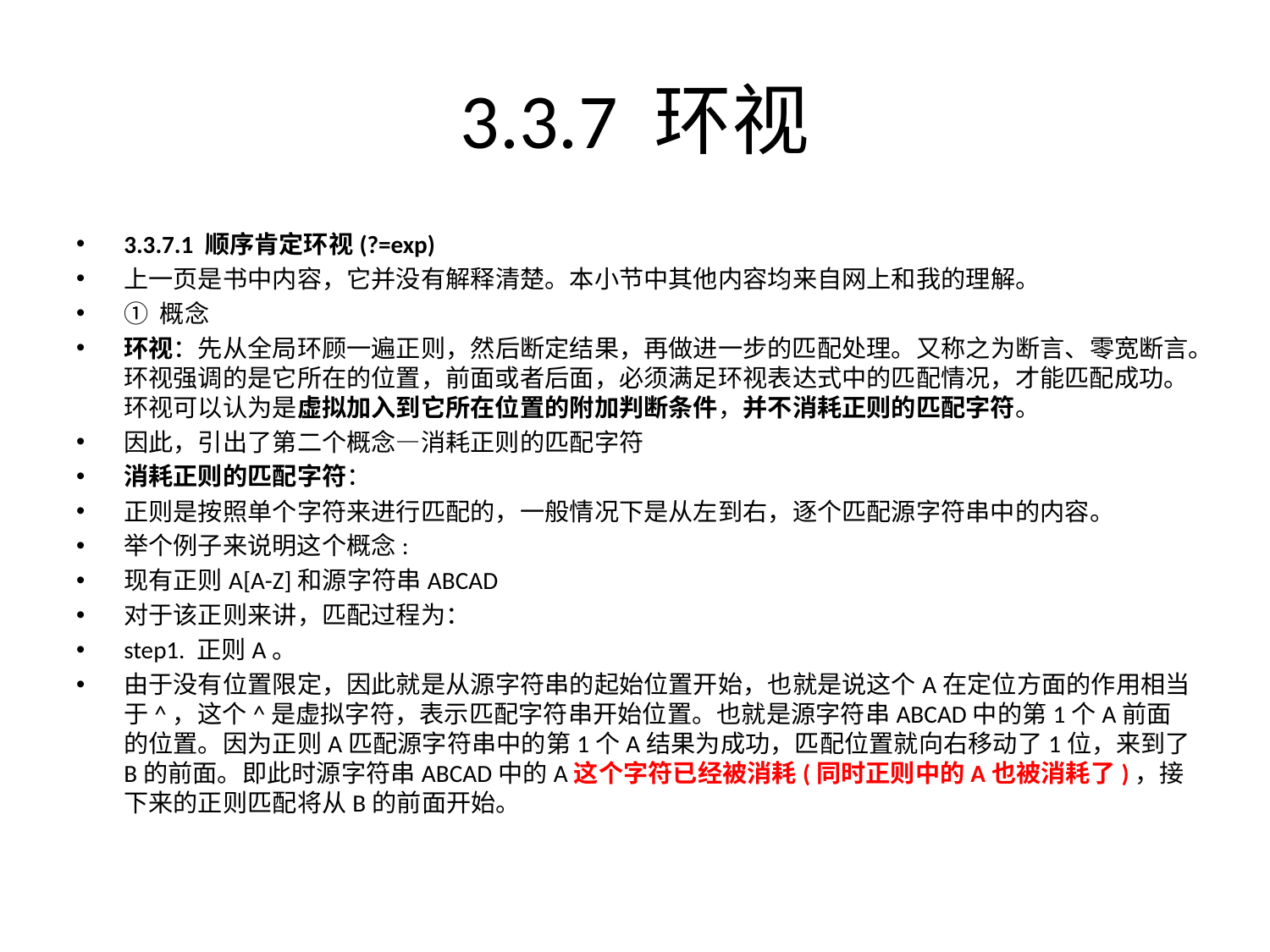

# 3.3.7 环视
3.3.7.1 顺序肯定环视(?=exp)
上一页是书中内容，它并没有解释清楚。本小节中其他内容均来自网上和我的理解。
① 概念
环视：先从全局环顾一遍正则，然后断定结果，再做进一步的匹配处理。又称之为断言、零宽断言。环视强调的是它所在的位置，前面或者后面，必须满足环视表达式中的匹配情况，才能匹配成功。环视可以认为是虚拟加入到它所在位置的附加判断条件，并不消耗正则的匹配字符。
因此，引出了第二个概念—消耗正则的匹配字符
消耗正则的匹配字符：
正则是按照单个字符来进行匹配的，一般情况下是从左到右，逐个匹配源字符串中的内容。
举个例子来说明这个概念:
现有正则A[A-Z]和源字符串ABCAD
对于该正则来讲，匹配过程为：
step1. 正则A。
由于没有位置限定，因此就是从源字符串的起始位置开始，也就是说这个A在定位方面的作用相当于^，这个^是虚拟字符，表示匹配字符串开始位置。也就是源字符串ABCAD中的第1个A前面的位置。因为正则A匹配源字符串中的第1个A结果为成功，匹配位置就向右移动了1位，来到了B的前面。即此时源字符串ABCAD中的A这个字符已经被消耗(同时正则中的A也被消耗了)，接下来的正则匹配将从B的前面开始。